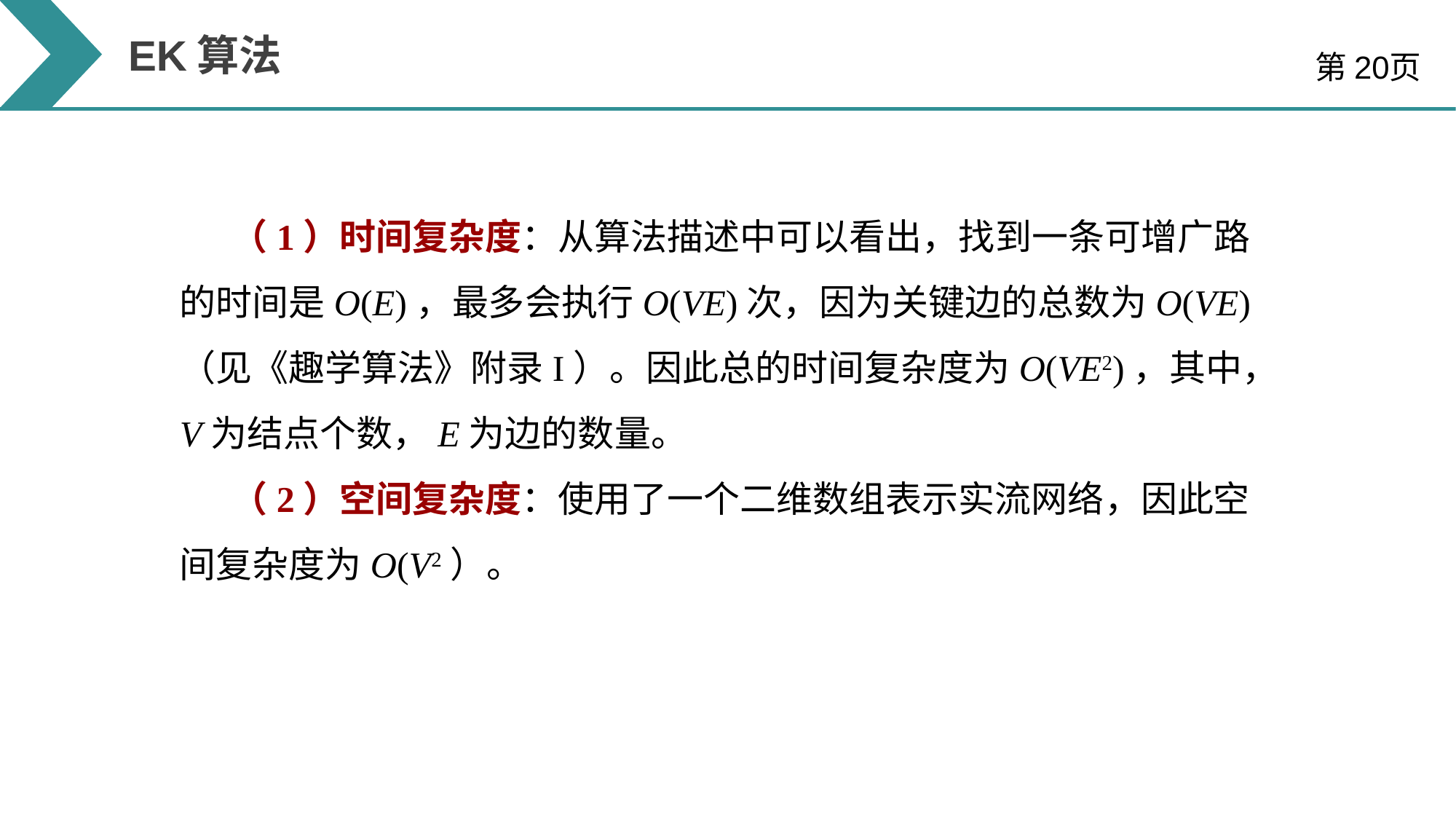

EK算法
第20页
（1）时间复杂度：从算法描述中可以看出，找到一条可增广路的时间是O(E)，最多会执行O(VE)次，因为关键边的总数为O(VE)（见《趣学算法》附录I）。因此总的时间复杂度为O(VE2)，其中，V为结点个数，E为边的数量。
（2）空间复杂度：使用了一个二维数组表示实流网络，因此空间复杂度为O(V2）。